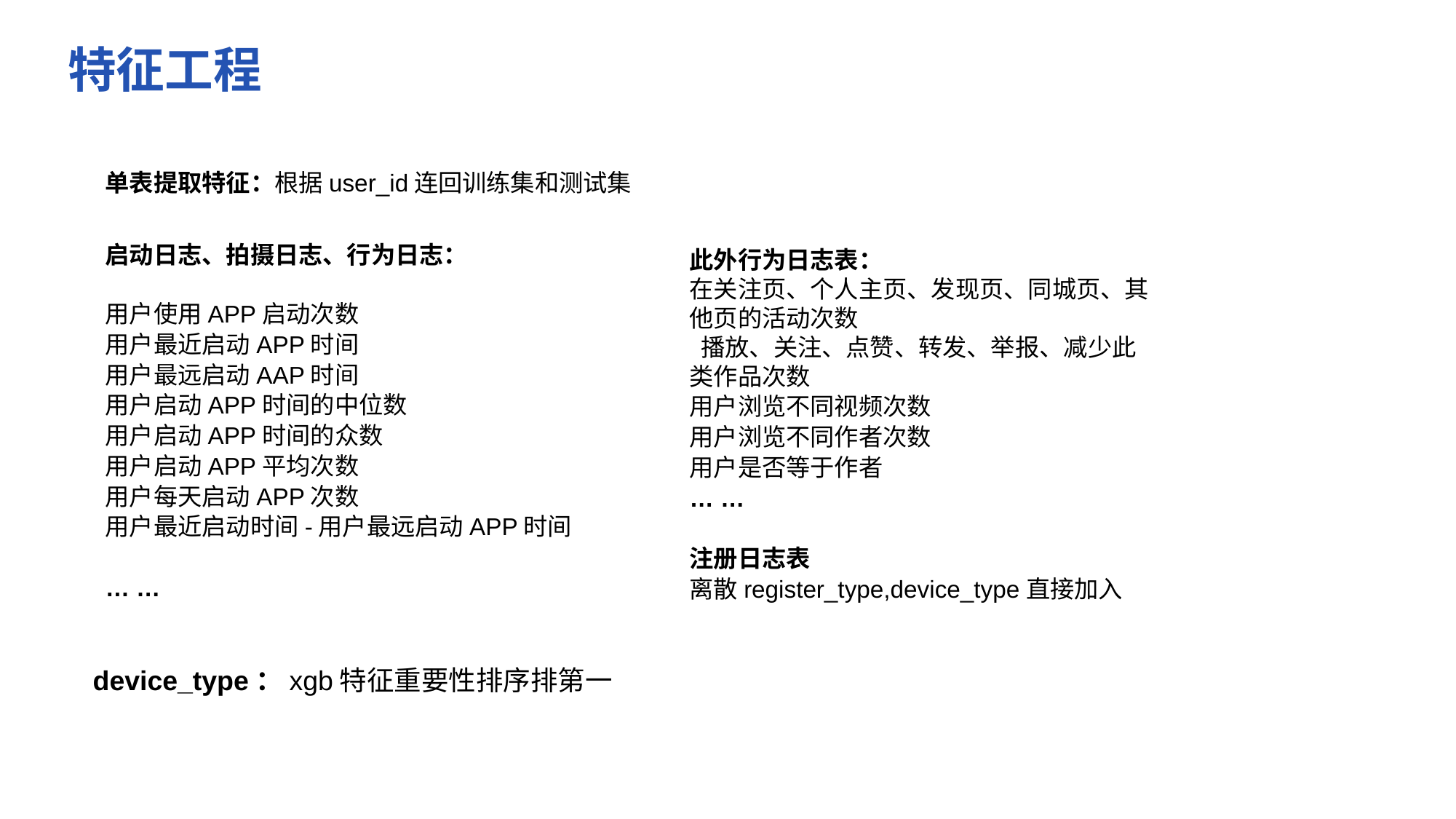

特征工程
单表提取特征：根据user_id连回训练集和测试集
启动日志、拍摄日志、行为日志：

用户使用APP启动次数
用户最近启动APP时间
用户最远启动AAP时间
用户启动APP时间的中位数
用户启动APP时间的众数
用户启动APP平均次数
用户每天启动APP次数
用户最近启动时间-用户最远启动APP时间

… …

此外行为日志表：
在关注页、个人主页、发现页、同城页、其他页的活动次数
 播放、关注、点赞、转发、举报、减少此类作品次数
用户浏览不同视频次数
用户浏览不同作者次数
用户是否等于作者
… …

注册日志表
离散register_type,device_type直接加入

device_type：xgb特征重要性排序排第一